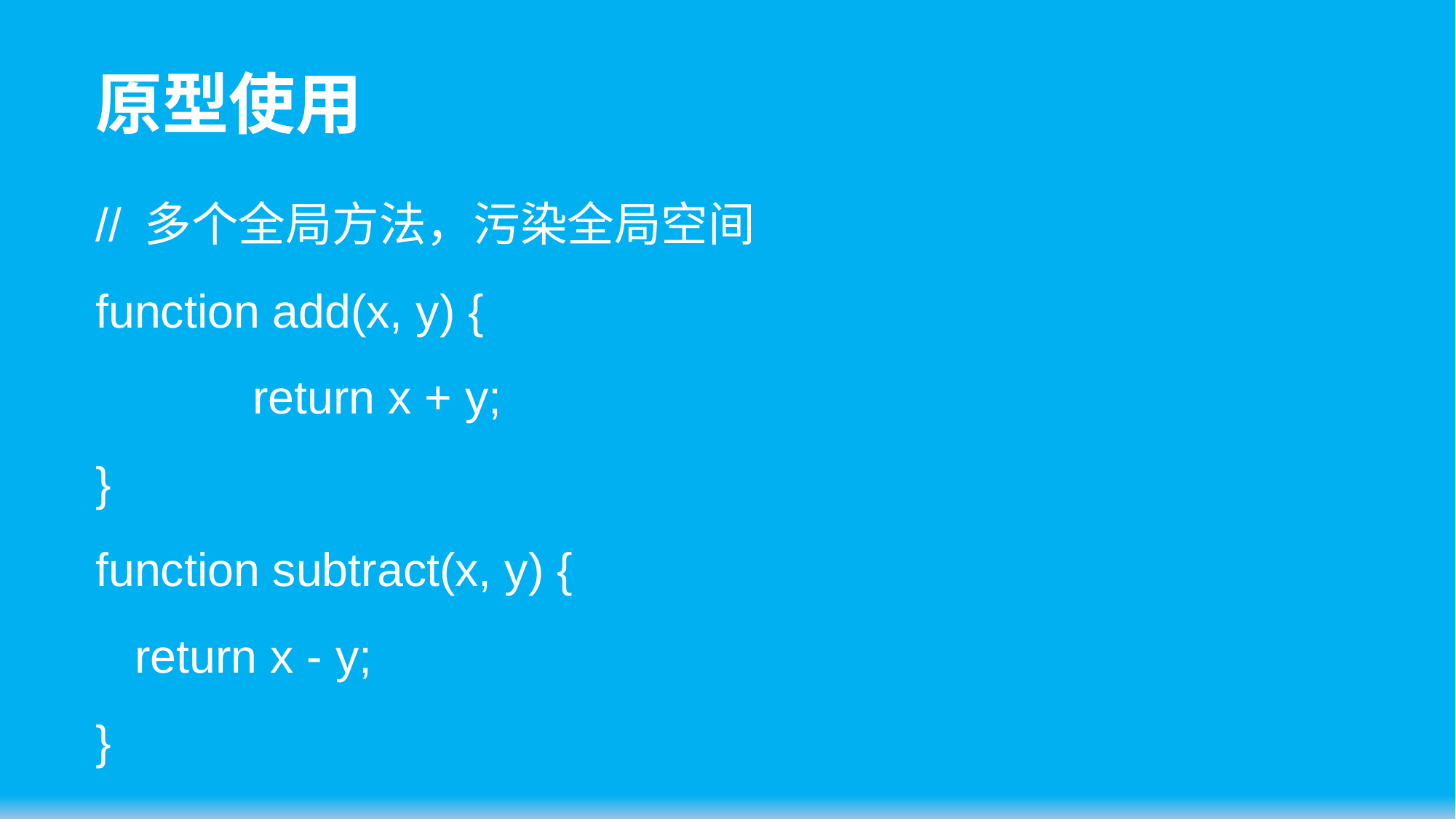

# 原型使用
// 多个全局方法，污染全局空间
function add(x, y) {
            return x + y;
}
function subtract(x, y) {
   return x - y;
}